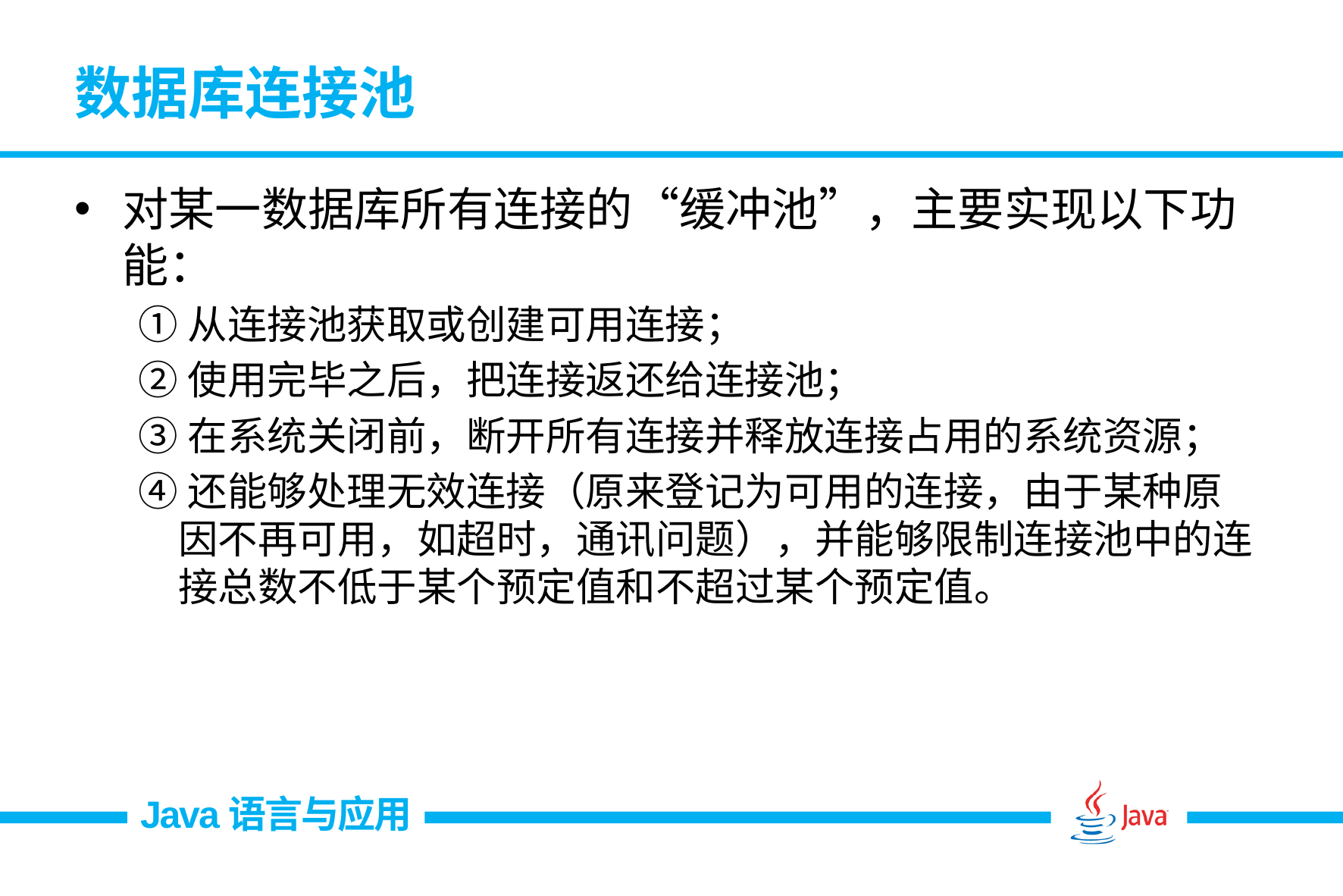

# 数据库连接池
对某一数据库所有连接的“缓冲池”，主要实现以下功能：
①从连接池获取或创建可用连接；
②使用完毕之后，把连接返还给连接池；
③在系统关闭前，断开所有连接并释放连接占用的系统资源；
④还能够处理无效连接（原来登记为可用的连接，由于某种原因不再可用，如超时，通讯问题），并能够限制连接池中的连接总数不低于某个预定值和不超过某个预定值。